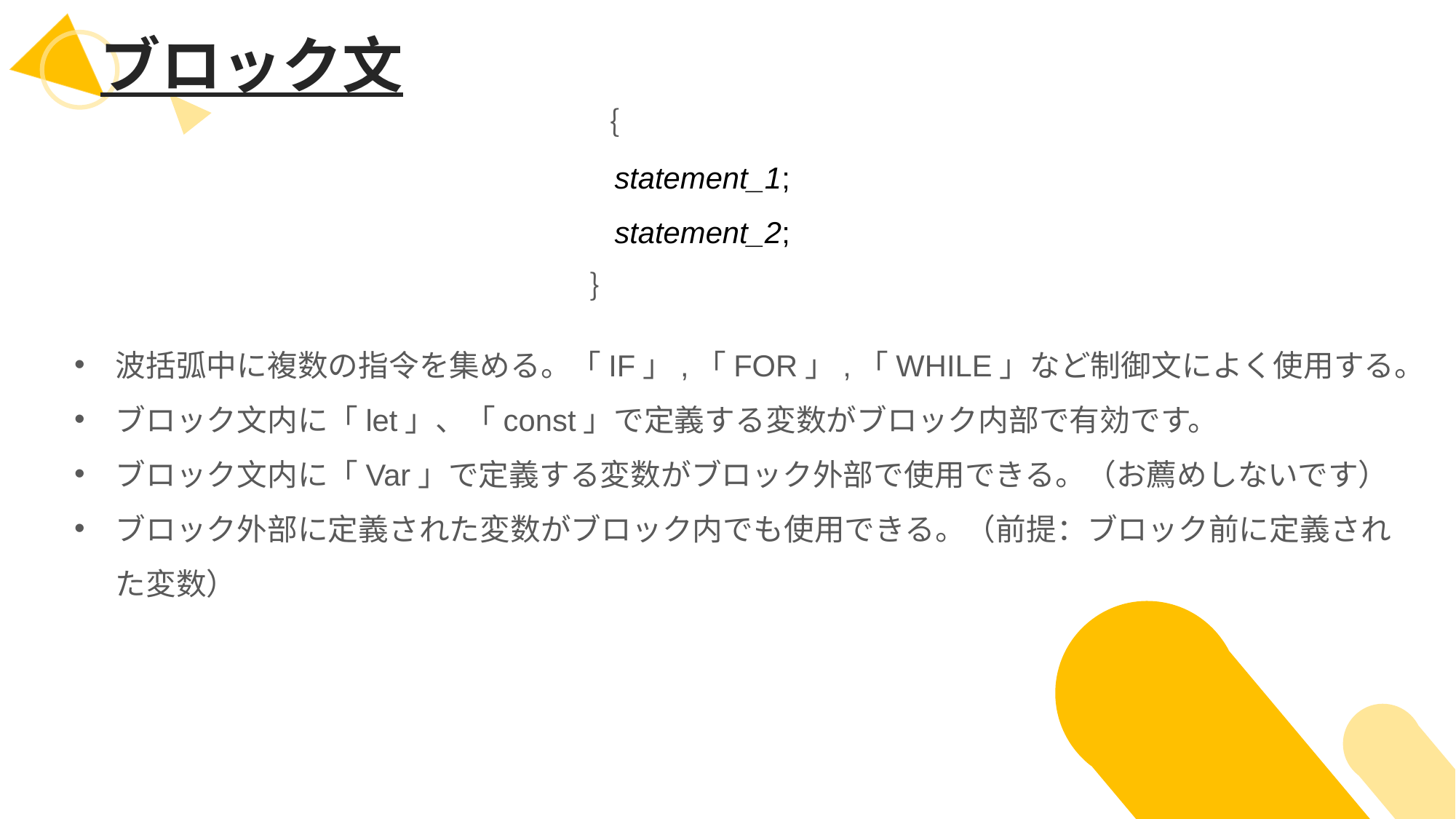

ブロック文

｛
   statement_1;
   statement_2;
｝
波括弧中に複数の指令を集める。「IF」,「FOR」,「WHILE」など制御文によく使用する。
ブロック文内に「let」、「const」で定義する変数がブロック内部で有効です。
ブロック文内に「Var」で定義する変数がブロック外部で使用できる。（お薦めしないです）
ブロック外部に定義された変数がブロック内でも使用できる。（前提：ブロック前に定義された変数）